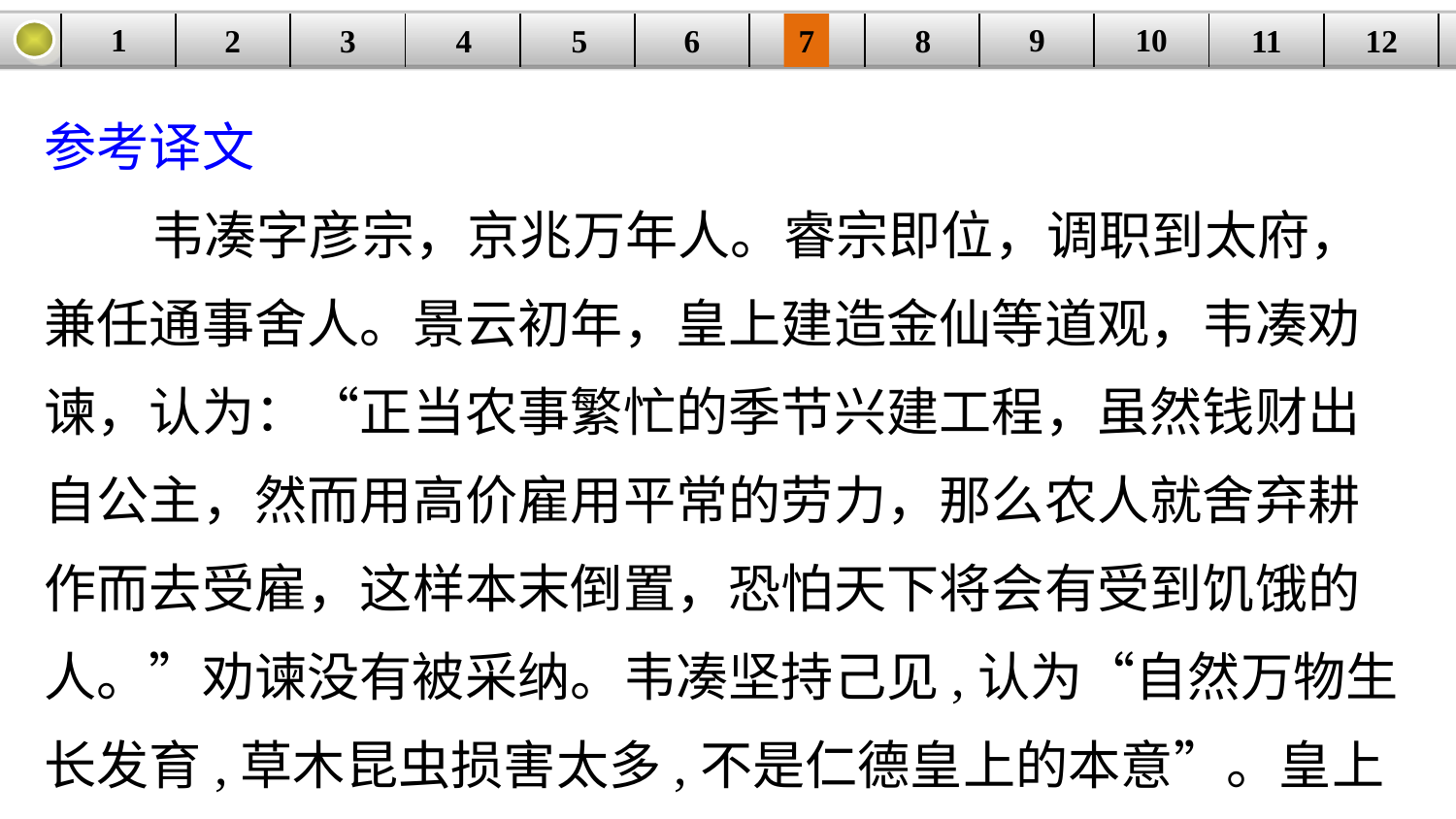

9
10
1
3
4
5
6
8
11
2
12
|  |  |  |  |  |  |  |  |  |  |  |  |
| --- | --- | --- | --- | --- | --- | --- | --- | --- | --- | --- | --- |
7

参考译文
        韦凑字彦宗，京兆万年人。睿宗即位，调职到太府，兼任通事舍人。景云初年，皇上建造金仙等道观，韦凑劝谏，认为：“正当农事繁忙的季节兴建工程，虽然钱财出自公主，然而用高价雇用平常的劳力，那么农人就舍弃耕作而去受雇，这样本末倒置，恐怕天下将会有受到饥饿的人。”劝谏没有被采纳。韦凑坚持己见,认为“自然万物生长发育,草木昆虫损害太多,不是仁德皇上的本意”。皇上下诏另外详细审议。